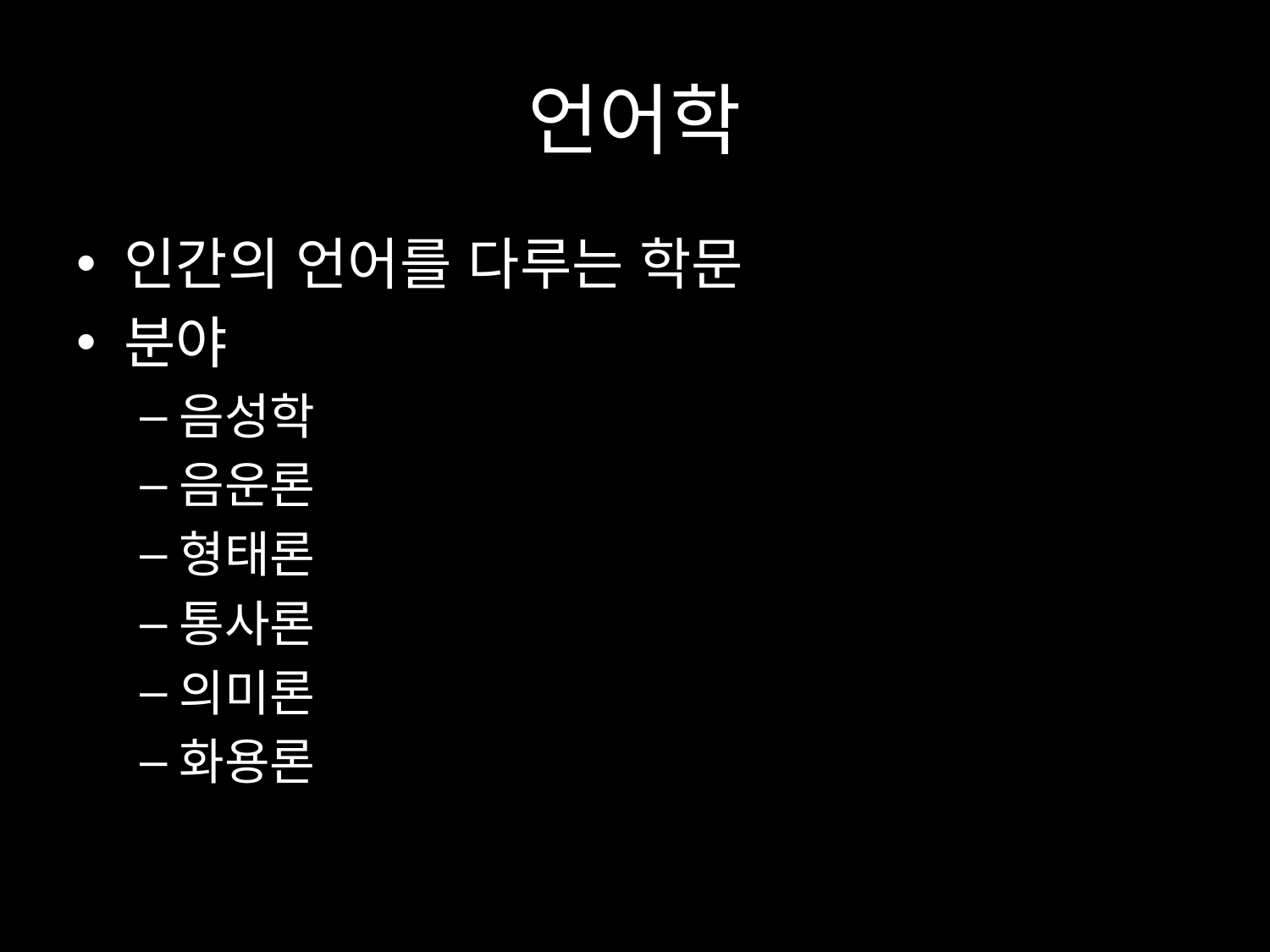

# 언어학
인간의 언어를 다루는 학문
분야
음성학
음운론
형태론
통사론
의미론
화용론